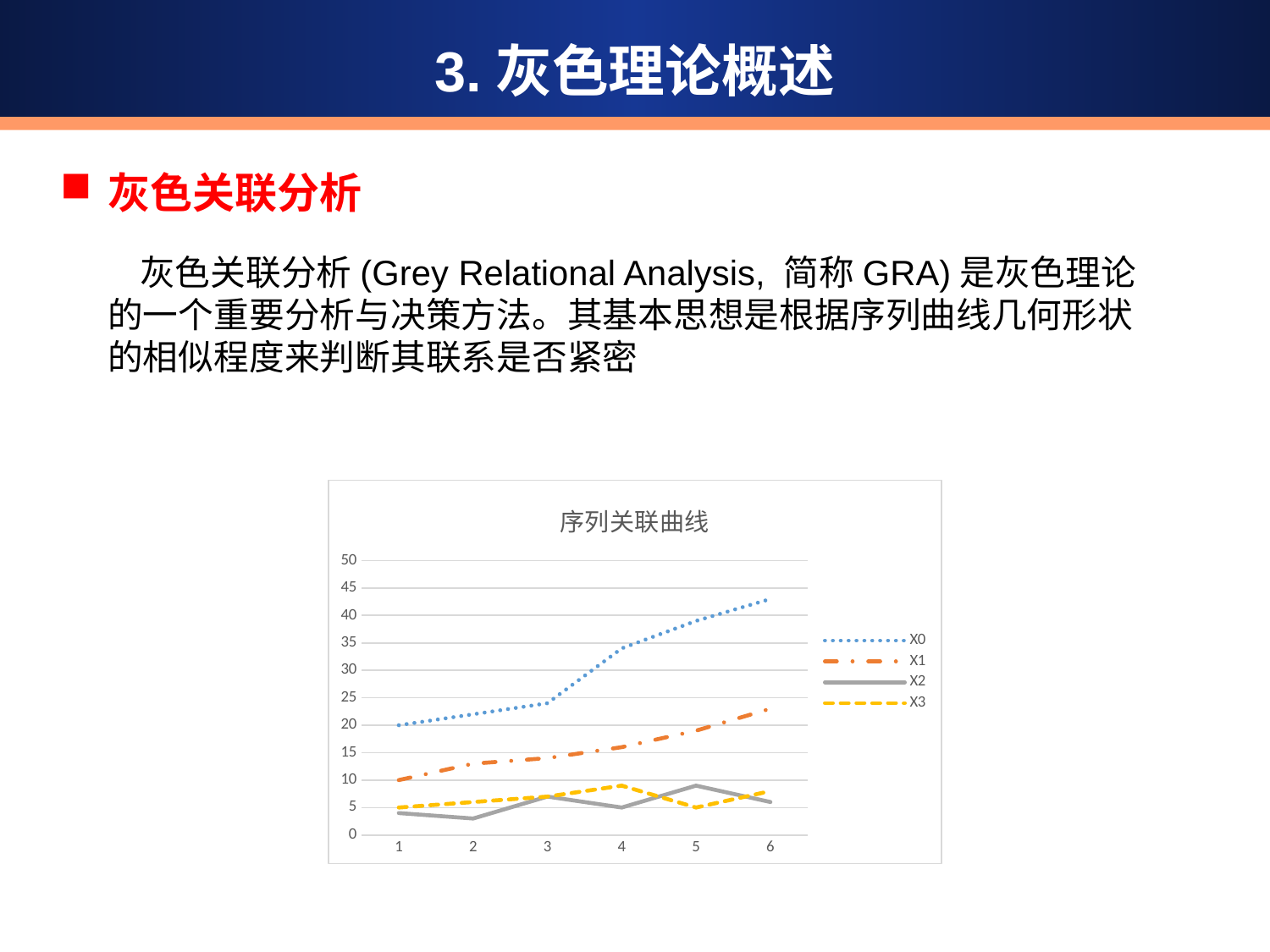

3.灰色理论概述
灰色关联分析
   灰色关联分析(Grey Relational Analysis, 简称GRA)是灰色理论的一个重要分析与决策方法。其基本思想是根据序列曲线几何形状的相似程度来判断其联系是否紧密

### Chart: 序列关联曲线

| Category |  |  |  |  |
|---|---|---|---|---|